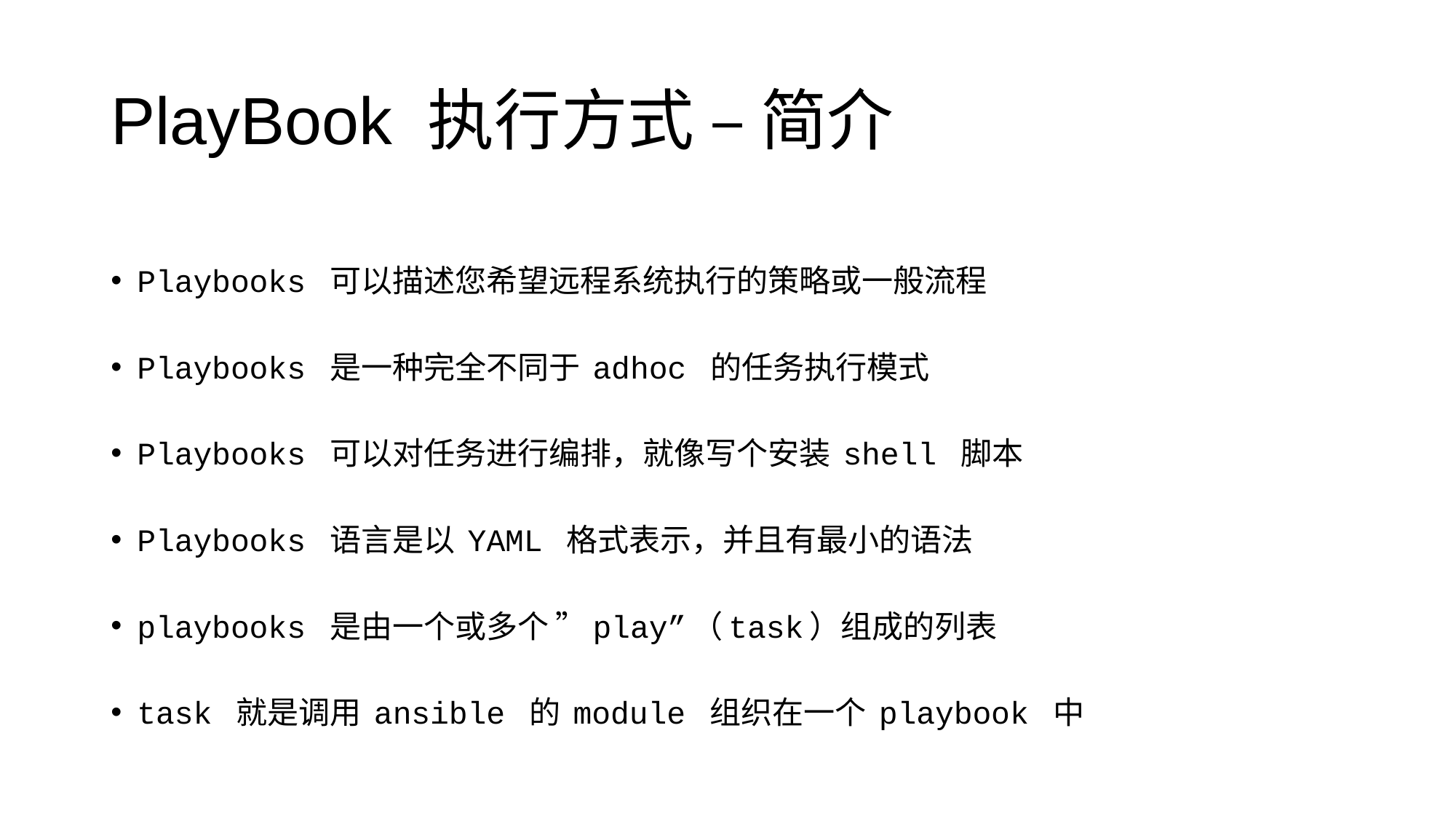

# PlayBook 执行方式 – 简介
Playbooks 可以描述您希望远程系统执行的策略或一般流程
Playbooks 是一种完全不同于 adhoc 的任务执行模式
Playbooks 可以对任务进行编排，就像写个安装 shell 脚本
Playbooks 语言是以 YAML 格式表示，并且有最小的语法
playbooks 是由一个或多个 ”play”（task）组成的列表
task 就是调用 ansible 的 module 组织在一个 playbook 中